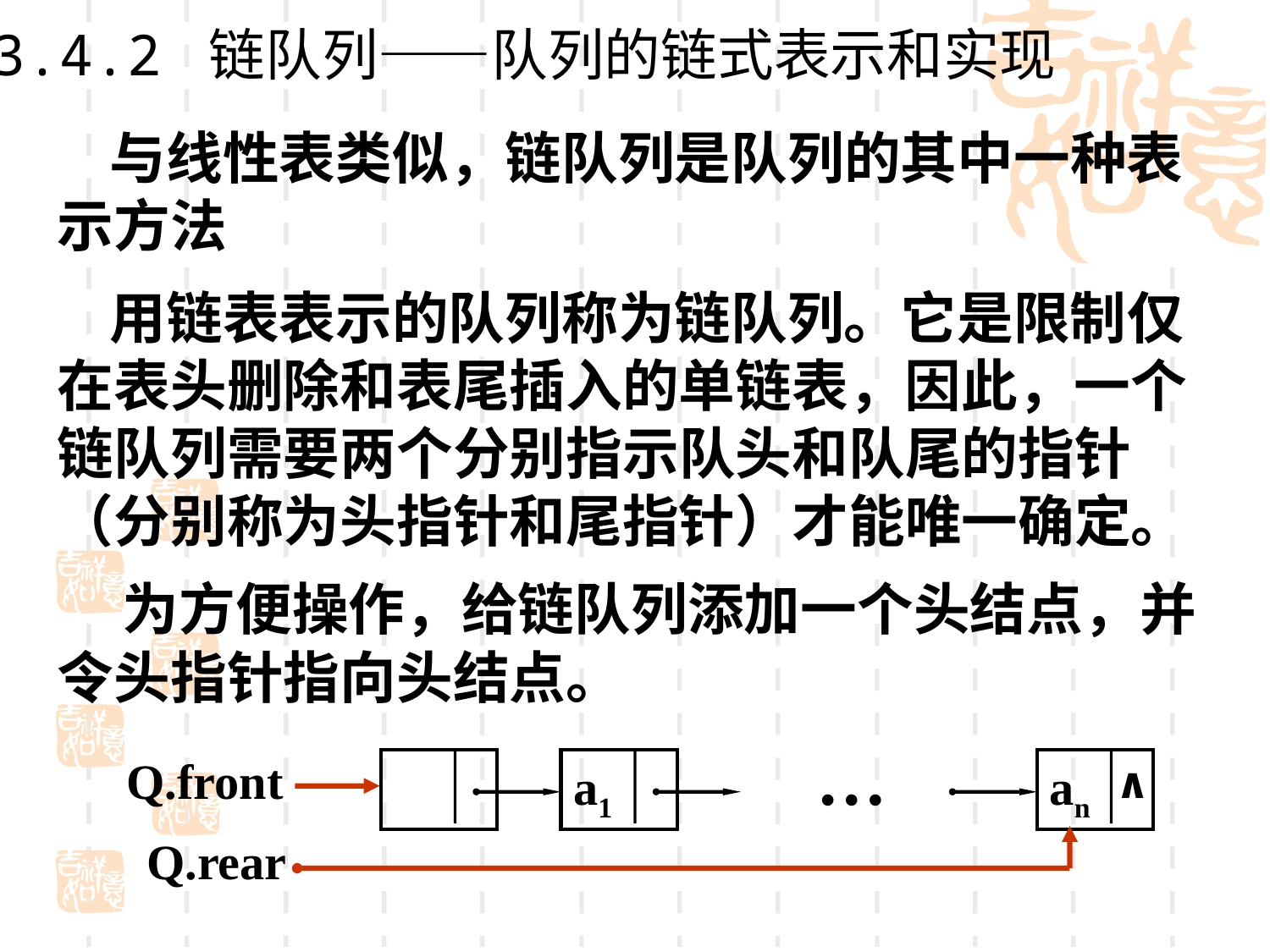

3.4.2 链队列——队列的链式表示和实现
   与线性表类似，链队列是队列的其中一种表示方法
   用链表表示的队列称为链队列。它是限制仅在表头删除和表尾插入的单链表，因此，一个链队列需要两个分别指示队头和队尾的指针（分别称为头指针和尾指针）才能唯一确定。
    为方便操作，给链队列添加一个头结点，并令头指针指向头结点。
…
∧
a1

a1

an

Q.front

Q.rear